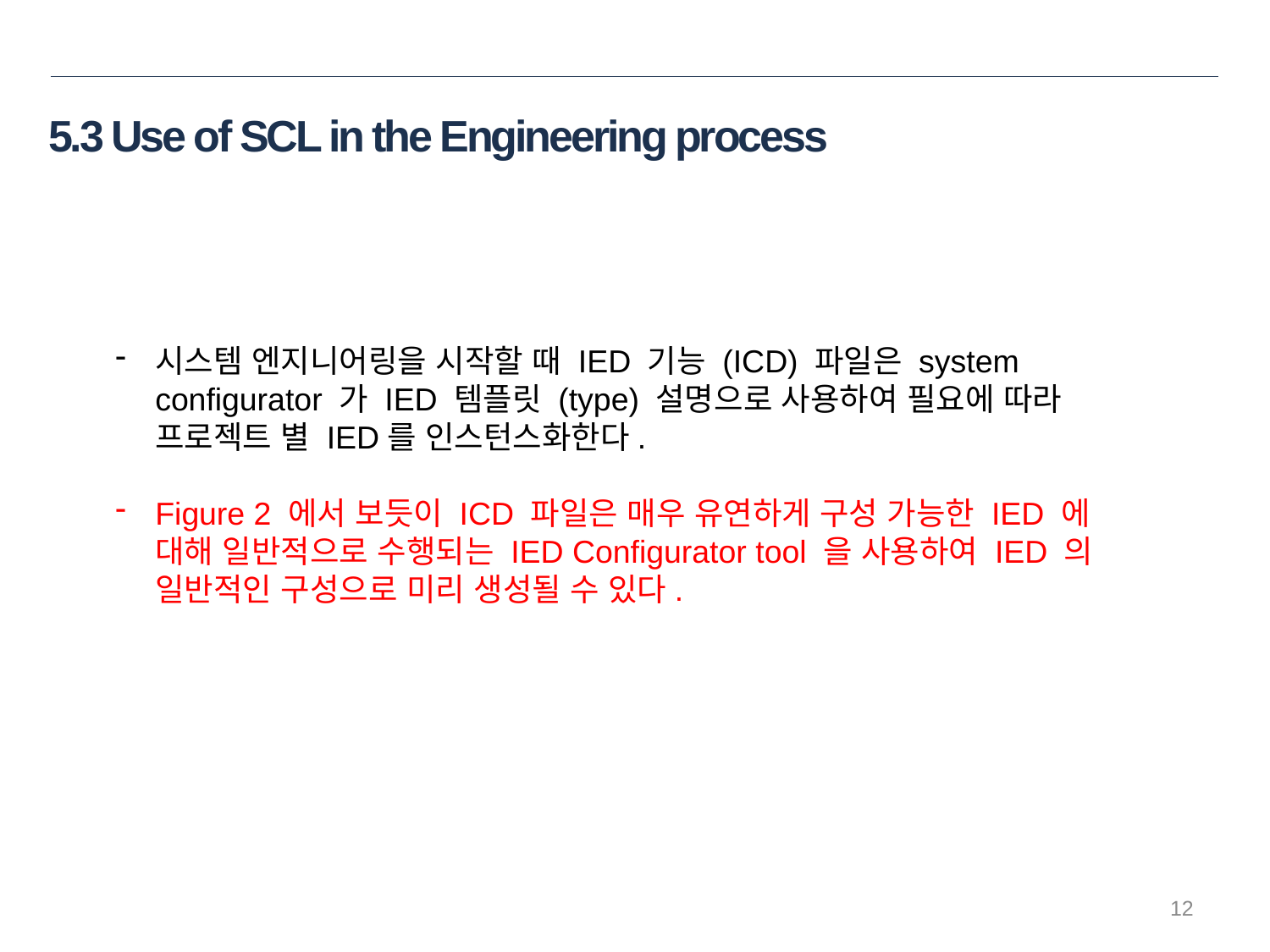

5.3 Use of SCL in the Engineering process

시스템 엔지니어링을 시작할 때 IED 기능 (ICD) 파일은 system configurator 가 IED 템플릿 (type) 설명으로 사용하여 필요에 따라 프로젝트 별 IED를 인스턴스화한다.

Figure 2 에서 보듯이 ICD 파일은 매우 유연하게 구성 가능한 IED 에 대해 일반적으로 수행되는 IED Configurator tool 을 사용하여 IED 의 일반적인 구성으로 미리 생성될 수 있다.

12